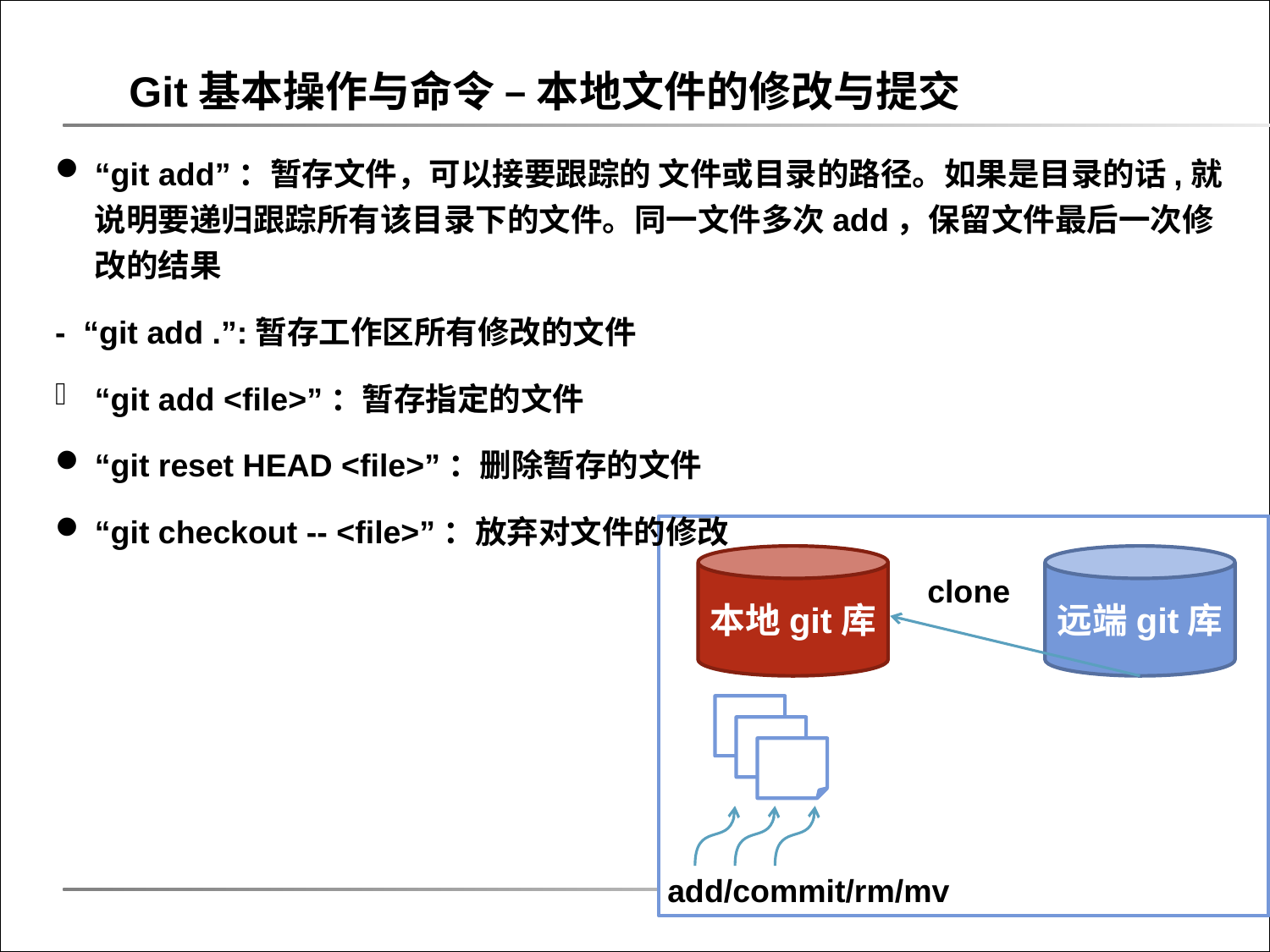

Git基本操作与命令 – 本地文件的修改与提交
“git add”：暂存文件，可以接要跟踪的 文件或目录的路径。如果是目录的话,就说明要递归跟踪所有该目录下的文件。同一文件多次add，保留文件最后一次修改的结果
-  “git add .”:暂存工作区所有修改的文件
“git add <file>”：暂存指定的文件
“git reset HEAD <file>”：删除暂存的文件
“git checkout -- <file>”：放弃对文件的修改

本地git库
clone
远端git库

add/commit/rm/mv